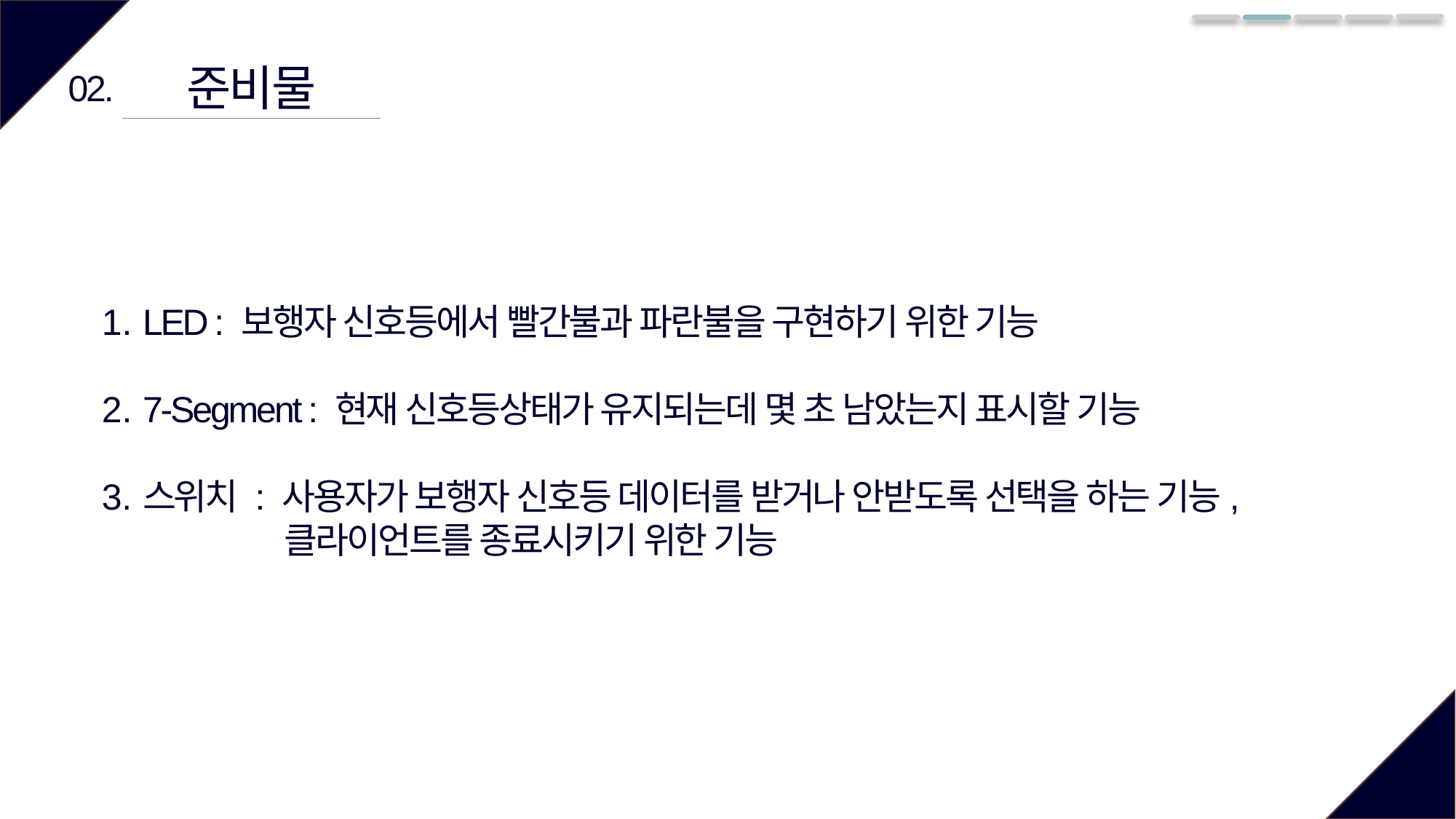

준비물
02.
LED : 보행자 신호등에서 빨간불과 파란불을 구현하기 위한 기능

7-Segment : 현재 신호등상태가 유지되는데 몇 초 남았는지 표시할 기능

스위치 : 사용자가 보행자 신호등 데이터를 받거나 안받도록 선택을 하는 기능,
 클라이언트를 종료시키기 위한 기능